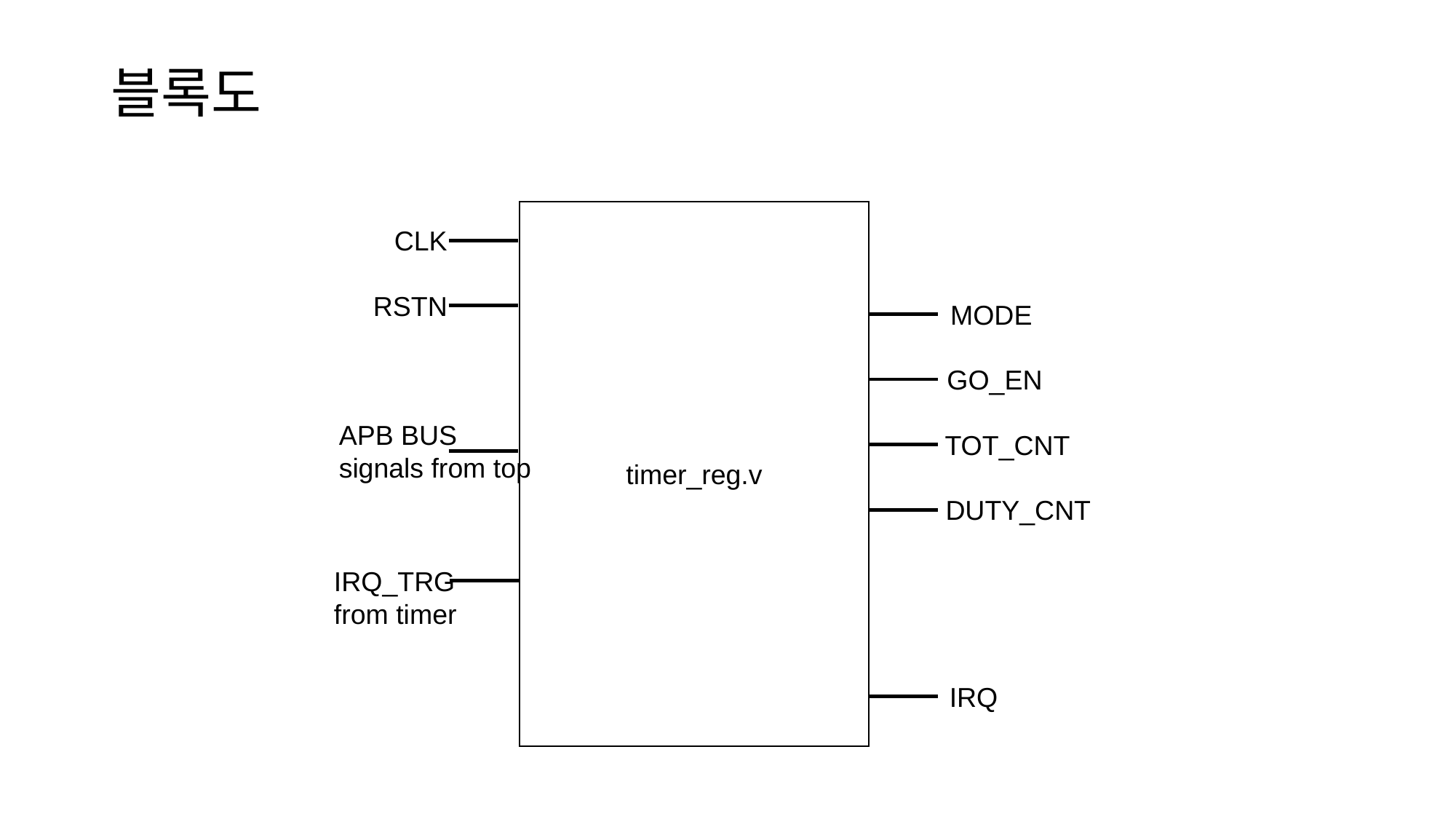

# 블록도
timer_reg.v
CLK
RSTN
MODE
GO_EN
APB BUS
signals from top
TOT_CNT
DUTY_CNT
IRQ_TRG
from timer
IRQ